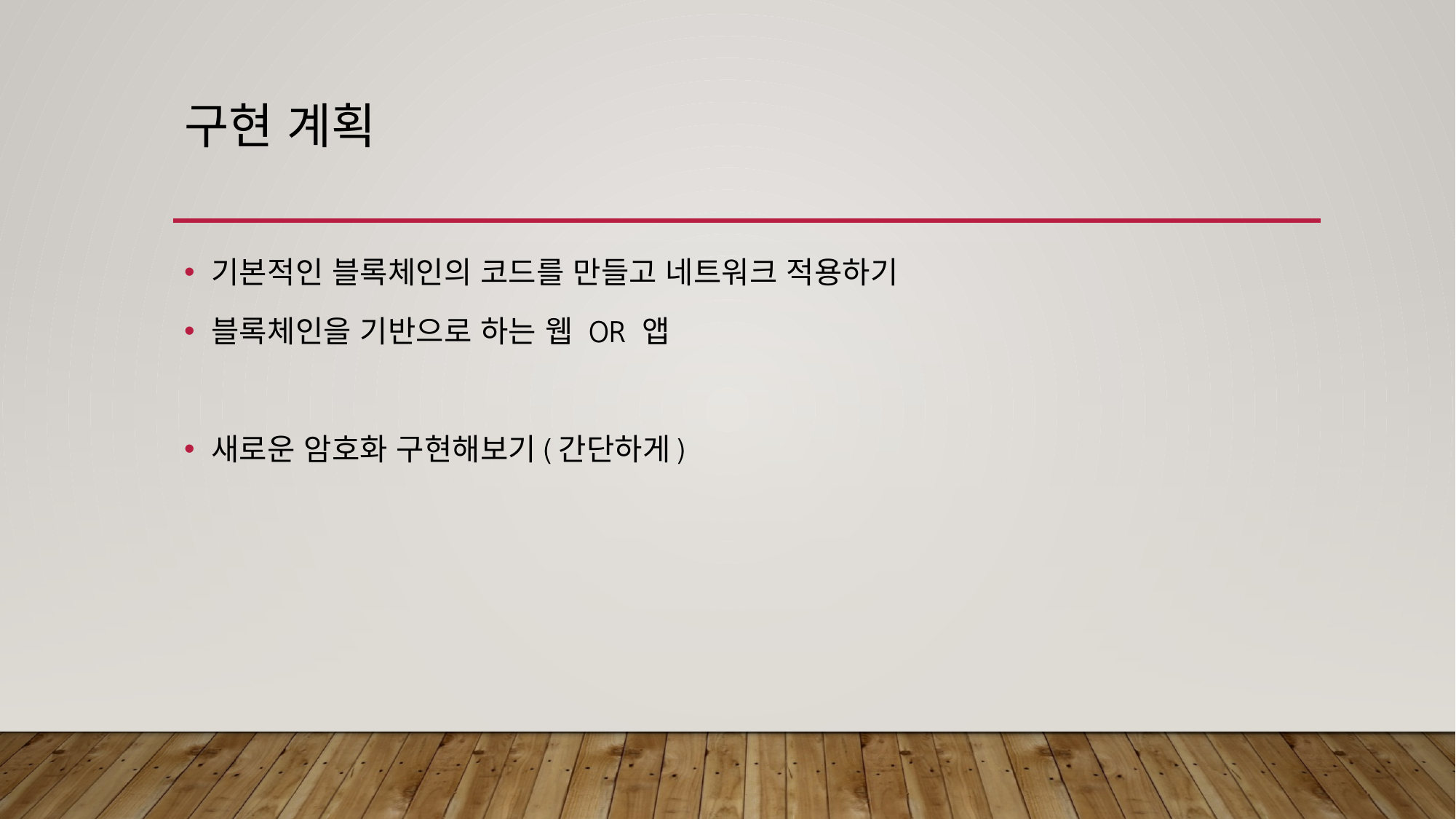

# 구현 계획
기본적인 블록체인의 코드를 만들고 네트워크 적용하기
블록체인을 기반으로 하는 웹 OR 앱

새로운 암호화 구현해보기(간단하게)